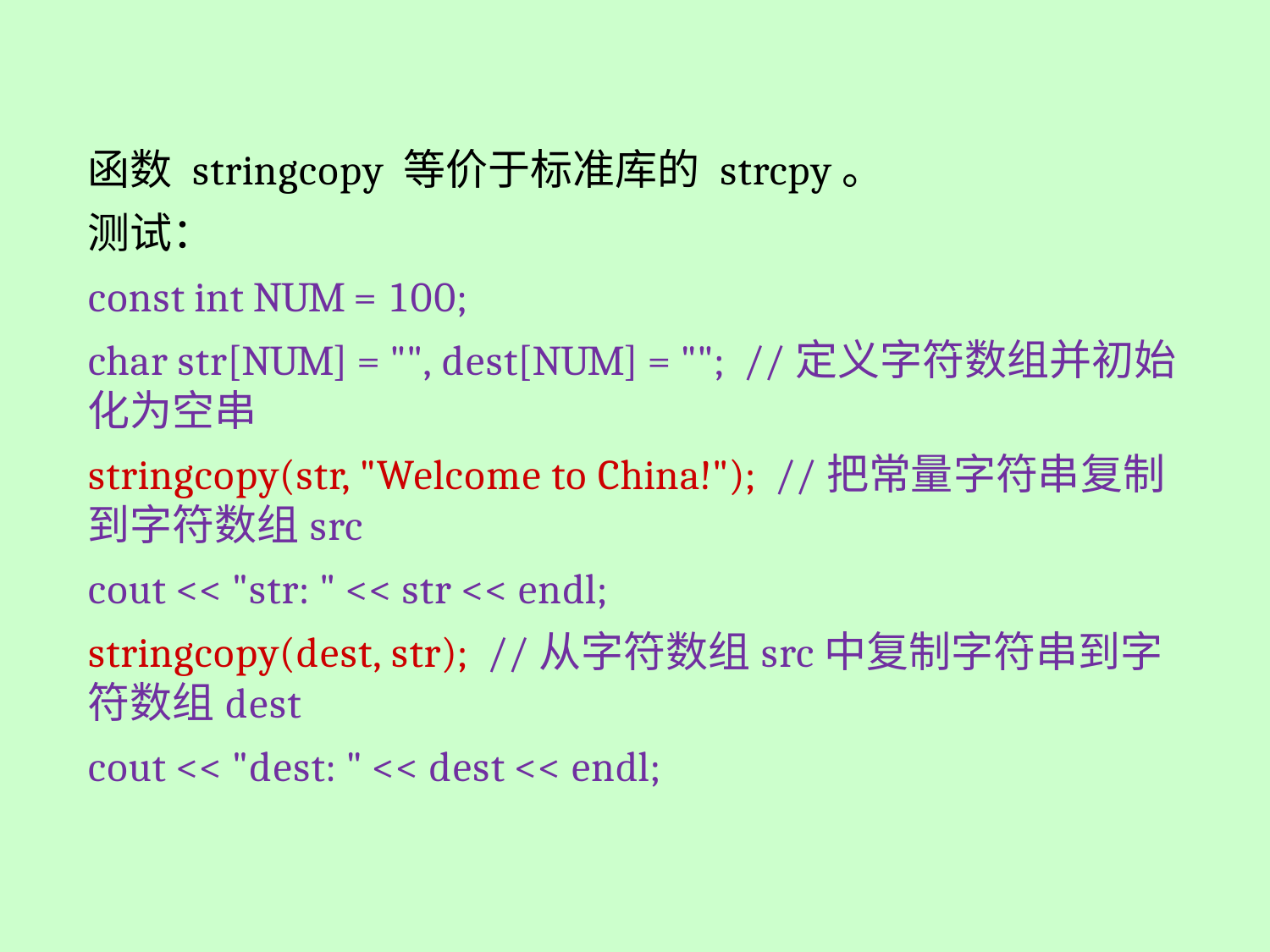

函数 stringcopy 等价于标准库的 strcpy。
测试：
const int NUM = 100;
char str[NUM] = "", dest[NUM] = "";  //定义字符数组并初始化为空串
stringcopy(str, "Welcome to China!");  //把常量字符串复制到字符数组src
cout << "str: " << str << endl;
stringcopy(dest, str);  //从字符数组src中复制字符串到字符数组dest
cout << "dest: " << dest << endl;
69